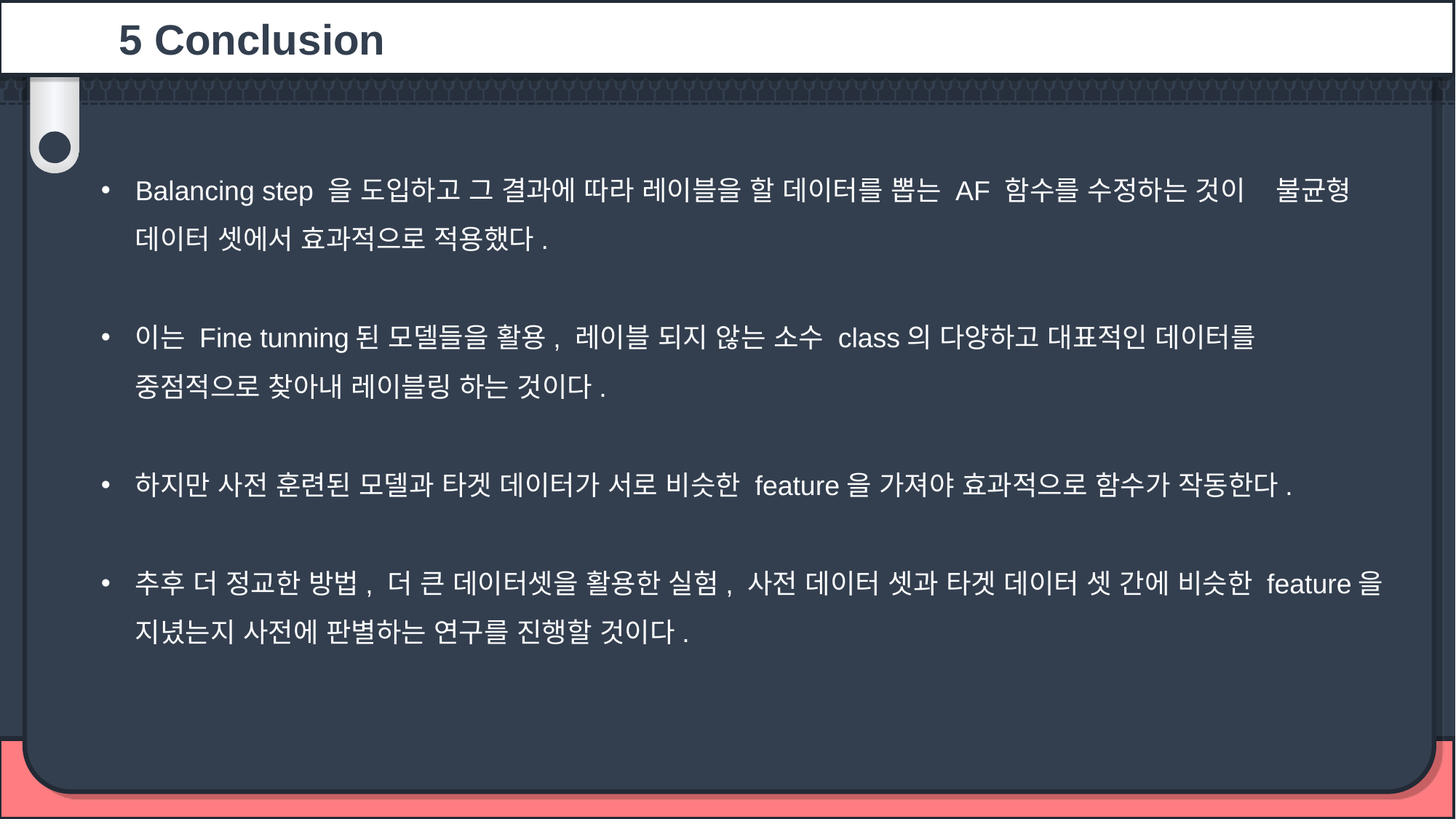

5 Conclusion

Balancing step 을 도입하고 그 결과에 따라 레이블을 할 데이터를 뽑는 AF 함수를 수정하는 것이    불균형 데이터 셋에서 효과적으로 적용했다.

이는 Fine tunning된 모델들을 활용, 레이블 되지 않는 소수 class의 다양하고 대표적인 데이터를      중점적으로 찾아내 레이블링 하는 것이다.

하지만 사전 훈련된 모델과 타겟 데이터가 서로 비슷한 feature을 가져야 효과적으로 함수가 작동한다.

추후 더 정교한 방법, 더 큰 데이터셋을 활용한 실험, 사전 데이터 셋과 타겟 데이터 셋 간에 비슷한 feature을 지녔는지 사전에 판별하는 연구를 진행할 것이다.